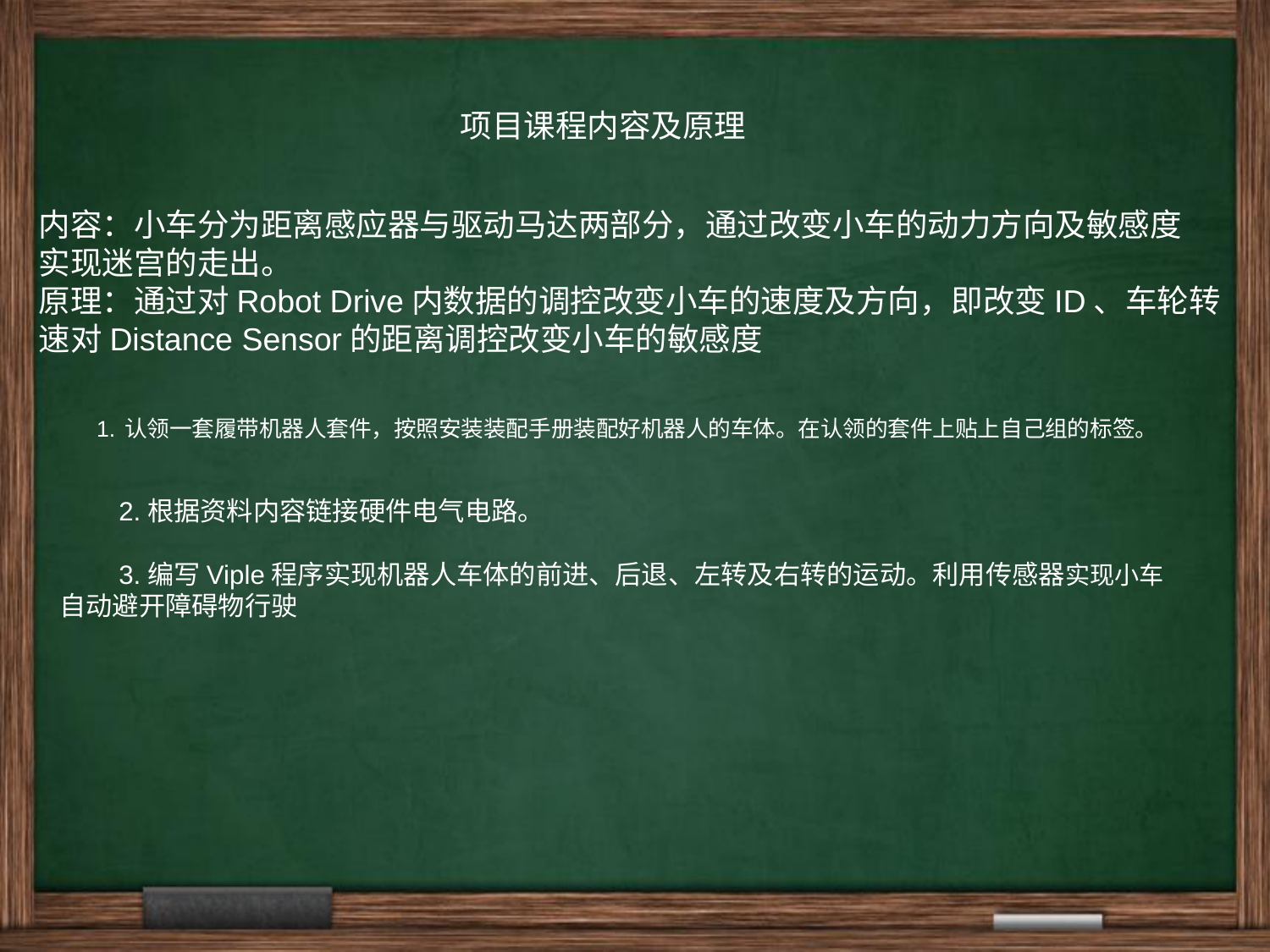

项目课程内容及原理
内容：小车分为距离感应器与驱动马达两部分，通过改变小车的动力方向及敏感度
实现迷宫的走出。
原理：通过对Robot Drive内数据的调控改变小车的速度及方向，即改变ID、车轮转
速对Distance Sensor的距离调控改变小车的敏感度
1.认领一套履带机器人套件，按照安装装配手册装配好机器人的车体。在认领的套件上贴上自己组的标签。
   2.根据资料内容链接硬件电气电路。
   3.编写Viple程序实现机器人车体的前进、后退、左转及右转的运动。利用传感器实现小车自动避开障碍物行驶